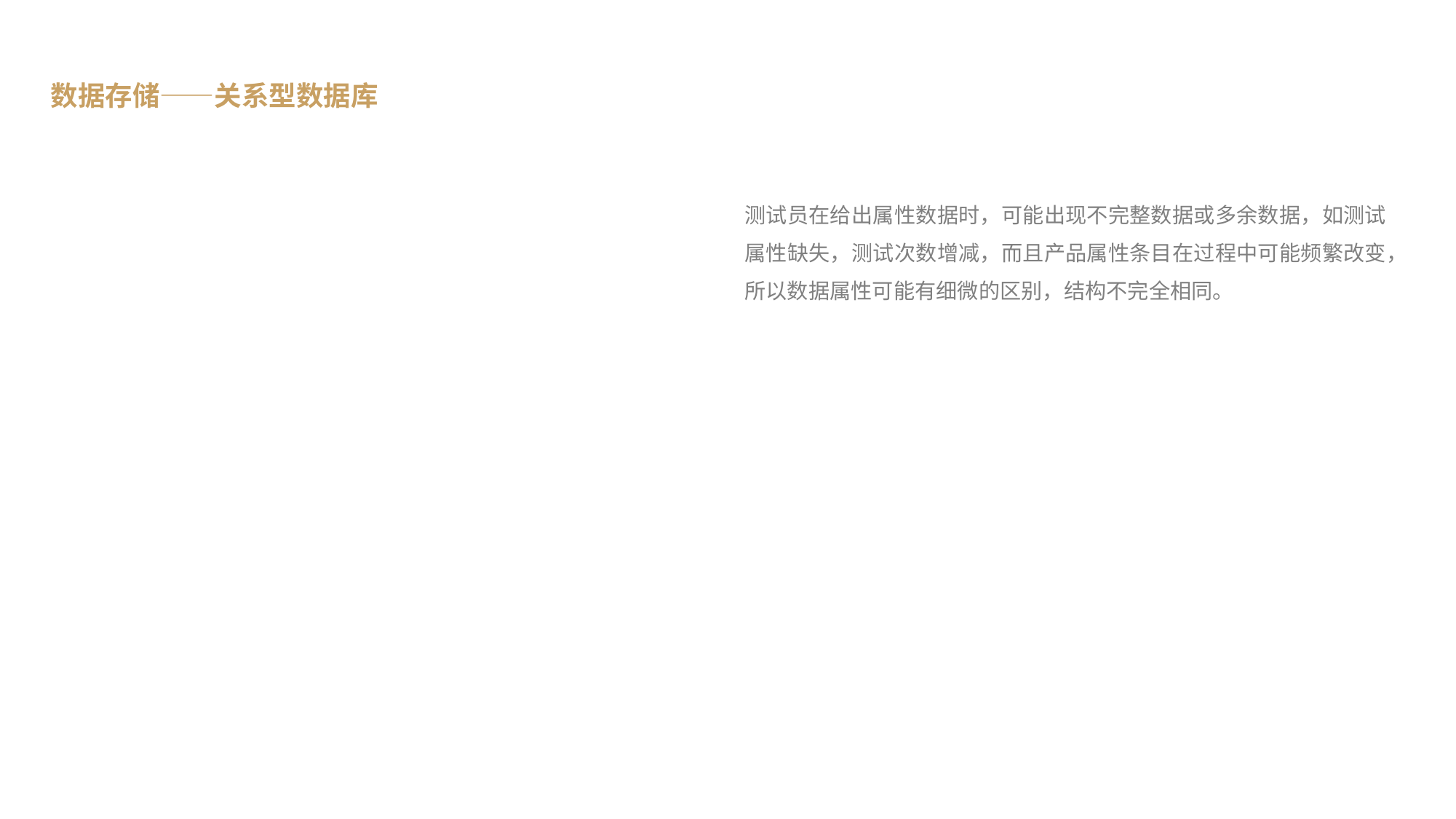

数据存储——关系型数据库
测试员在给出属性数据时，可能出现不完整数据或多余数据，如测试属性缺失，测试次数增减，而且产品属性条目在过程中可能频繁改变，所以数据属性可能有细微的区别，结构不完全相同。